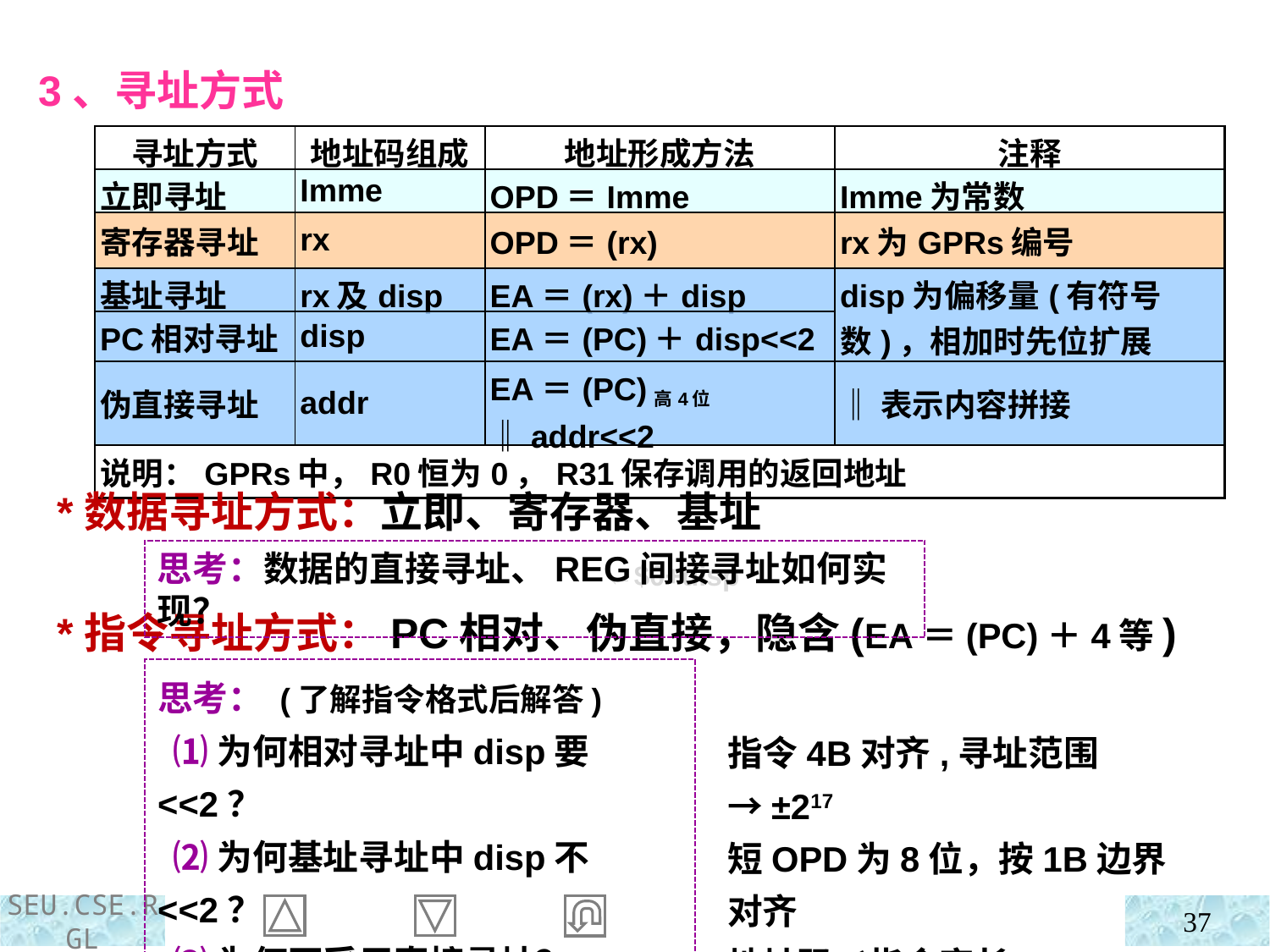

3、寻址方式
| 寻址方式 | 地址码组成 | 地址形成方法 | 注释 |
| --- | --- | --- | --- |
| 立即寻址 | Imme | OPD＝Imme | Imme为常数 |
| 寄存器寻址 | rx | OPD＝(rx) | rx为GPRs编号 |
| 基址寻址 | rx及disp | EA＝(rx)＋disp | disp为偏移量(有符号数)，相加时先位扩展 |
| PC相对寻址 | disp | EA＝(PC)＋disp<<2 |  |
| 伪直接寻址 | addr | EA＝(PC)高4位‖addr<<2 | ‖表示内容拼接 |
| 说明：GPRs中，R0恒为0，R31保存调用的返回地址 |  |  |  |
  *数据寻址方式：立即、寄存器、基址
                                                     ←$0+disp
  *指令寻址方式：PC相对、伪直接，隐含(EA＝(PC)＋4等)
思考：数据的直接寻址、REG间接寻址如何实现？
思考： (了解指令格式后解答)
  ⑴为何相对寻址中disp要<<2？
  ⑵为何基址寻址中disp不<<2？
  ⑶为何不采用直接寻址？
指令4B对齐,寻址范围→±217
短OPD为8位，按1B边界对齐
地址码＜指令字长

37